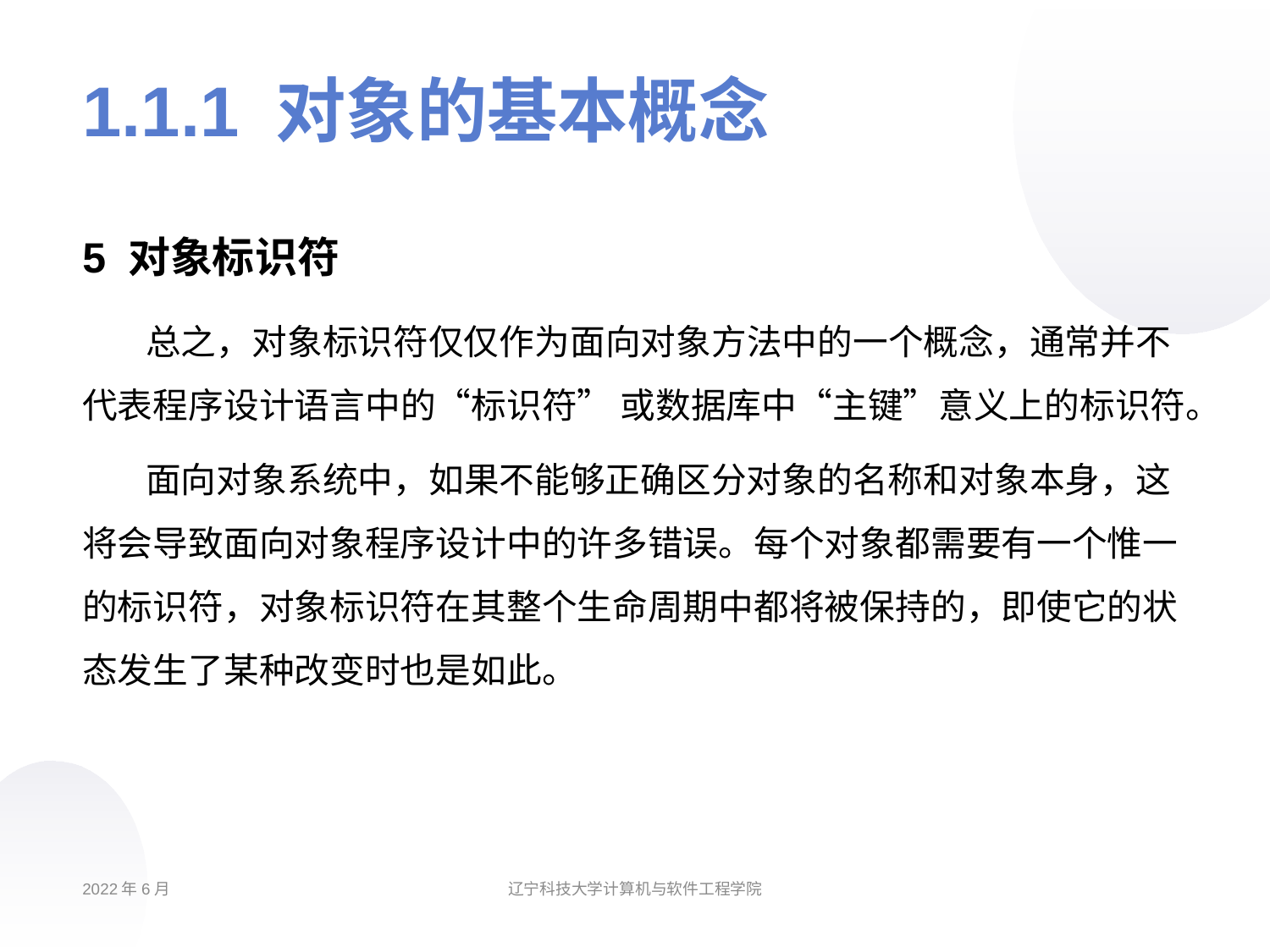

# 1.1.1 对象的基本概念
5 对象标识符
总之，对象标识符仅仅作为面向对象方法中的一个概念，通常并不代表程序设计语言中的“标识符” 或数据库中“主键”意义上的标识符。
面向对象系统中，如果不能够正确区分对象的名称和对象本身，这将会导致面向对象程序设计中的许多错误。每个对象都需要有一个惟一的标识符，对象标识符在其整个生命周期中都将被保持的，即使它的状态发生了某种改变时也是如此。

2022年6月
辽宁科技大学计算机与软件工程学院
24